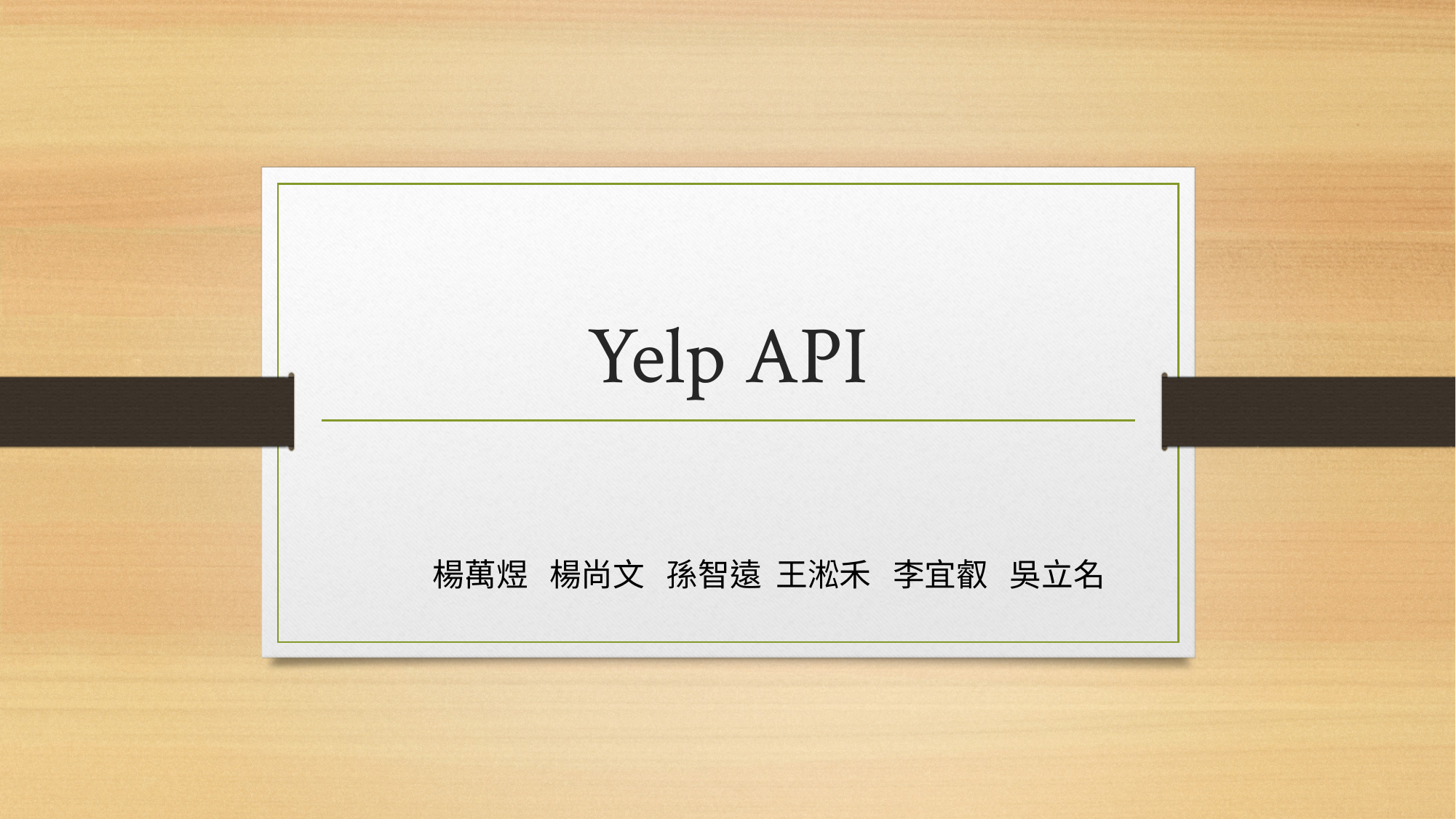

# Yelp API

楊萬煜   楊尚文   孫智遠  王淞禾   李宜叡   吳立名